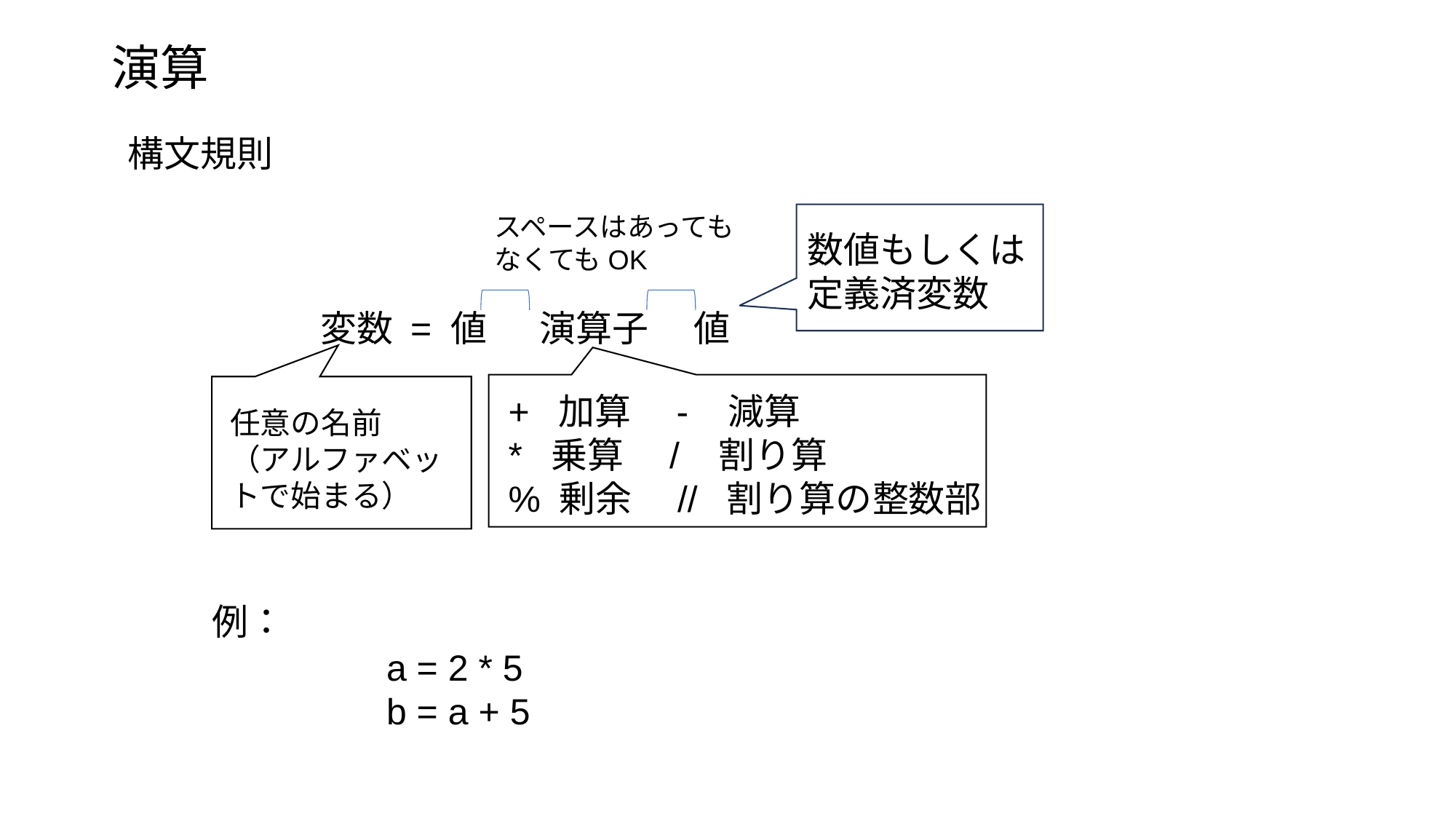

演算
構文規則
スペースはあってもなくてもOK

数値もしくは定義済変数

変数 = 値 　 演算子　 値

+  加算　-   減算
*  乗算　/   割り算
% 剰余　//  割り算の整数部

任意の名前
（アルファベットで始まる）
例：
a = 2 * 5
b = a + 5